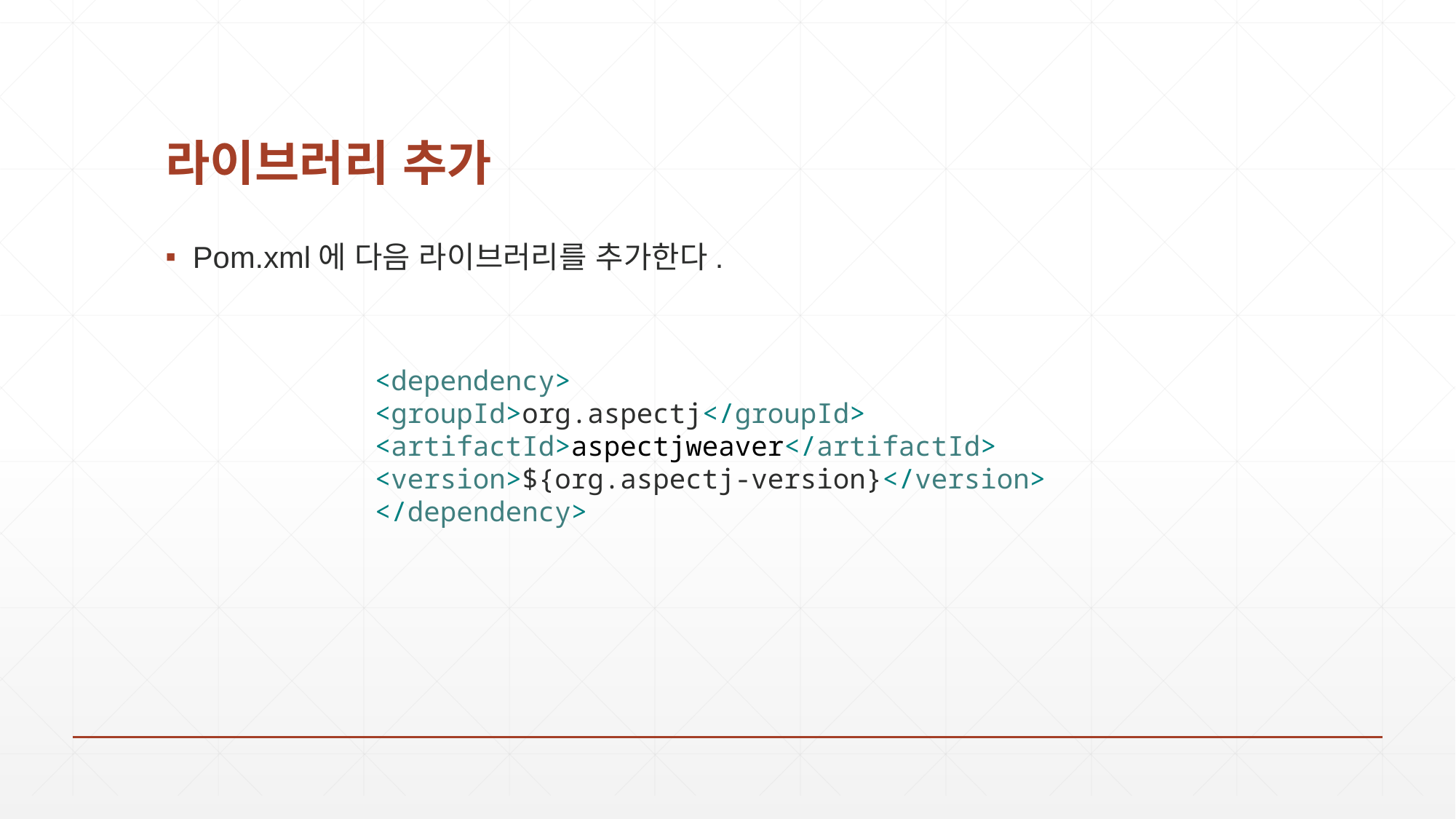

# 라이브러리 추가
Pom.xml에 다음 라이브러리를 추가한다.
<dependency>
<groupId>org.aspectj</groupId>
<artifactId>aspectjweaver</artifactId>
<version>${org.aspectj-version}</version>
</dependency>